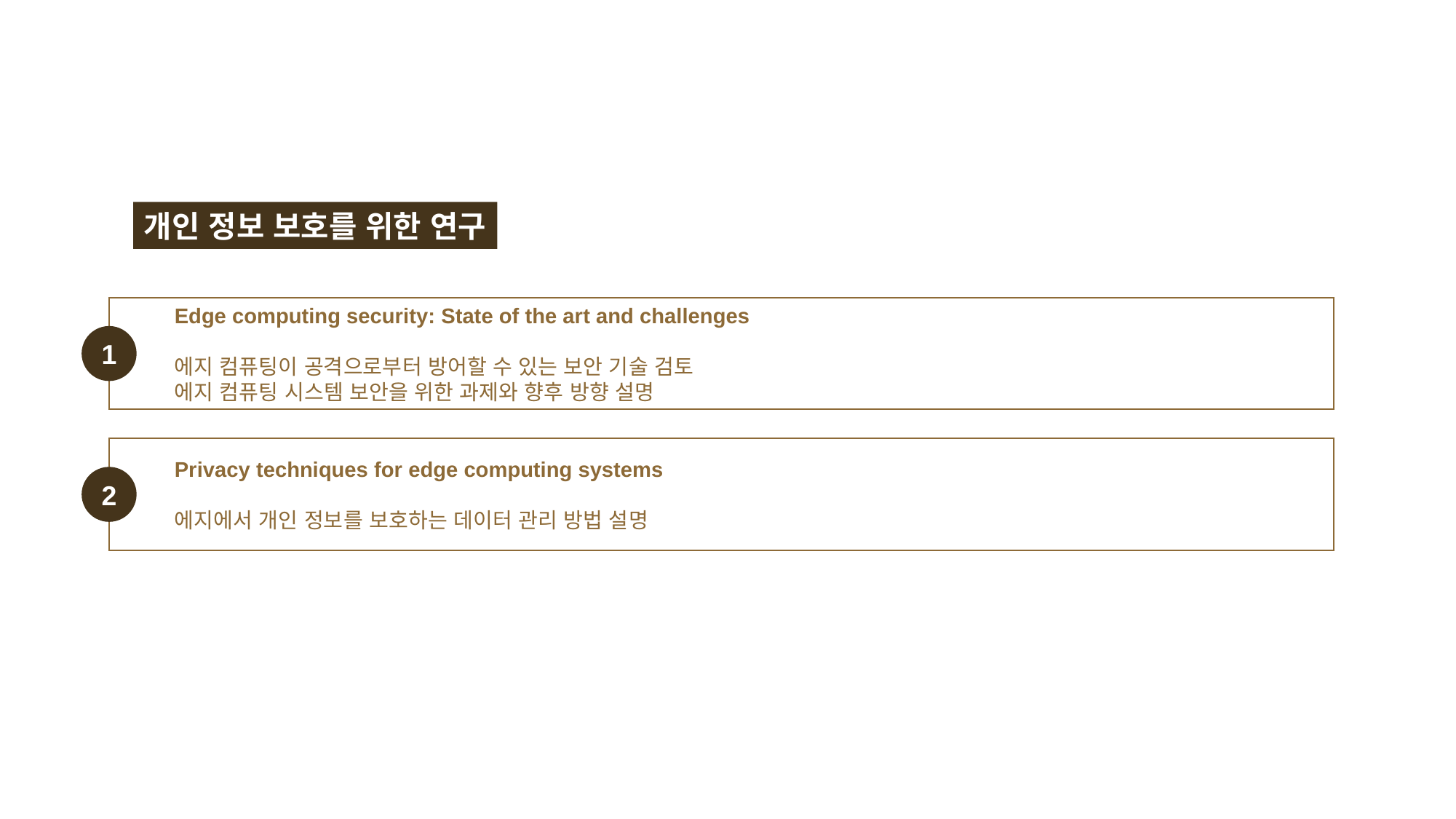

개인 정보 보호를 위한 연구
Edge computing security: State of the art and challenges

에지 컴퓨팅이 공격으로부터 방어할 수 있는 보안 기술 검토
에지 컴퓨팅 시스템 보안을 위한 과제와 향후 방향 설명
1
Privacy techniques for edge computing systems

에지에서 개인 정보를 보호하는 데이터 관리 방법 설명
2